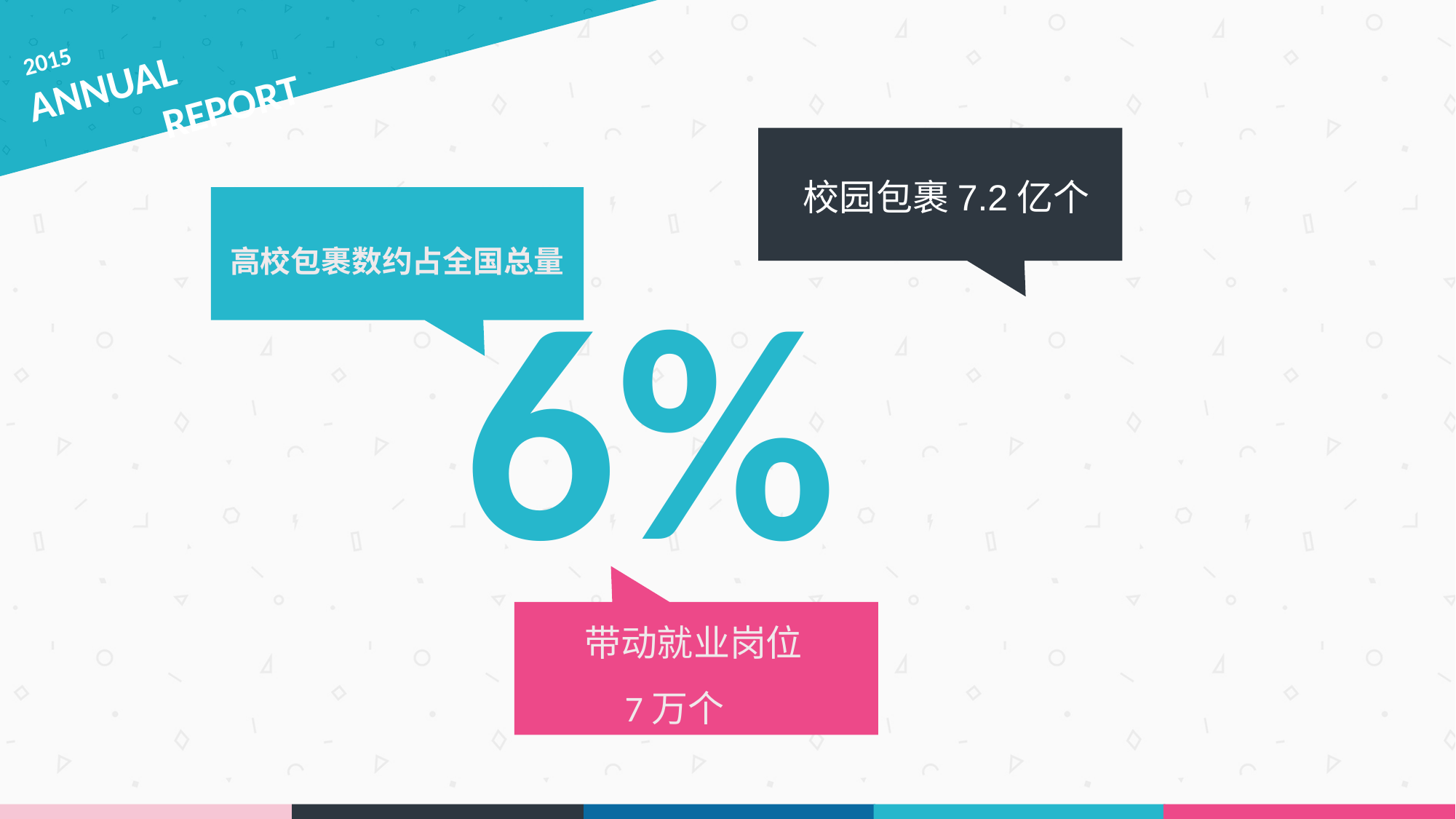

2015
ANNUAL
             REPORT

校园包裹7.2亿个

6%
高校包裹数约占全国总量

   带动就业岗位
         7万个